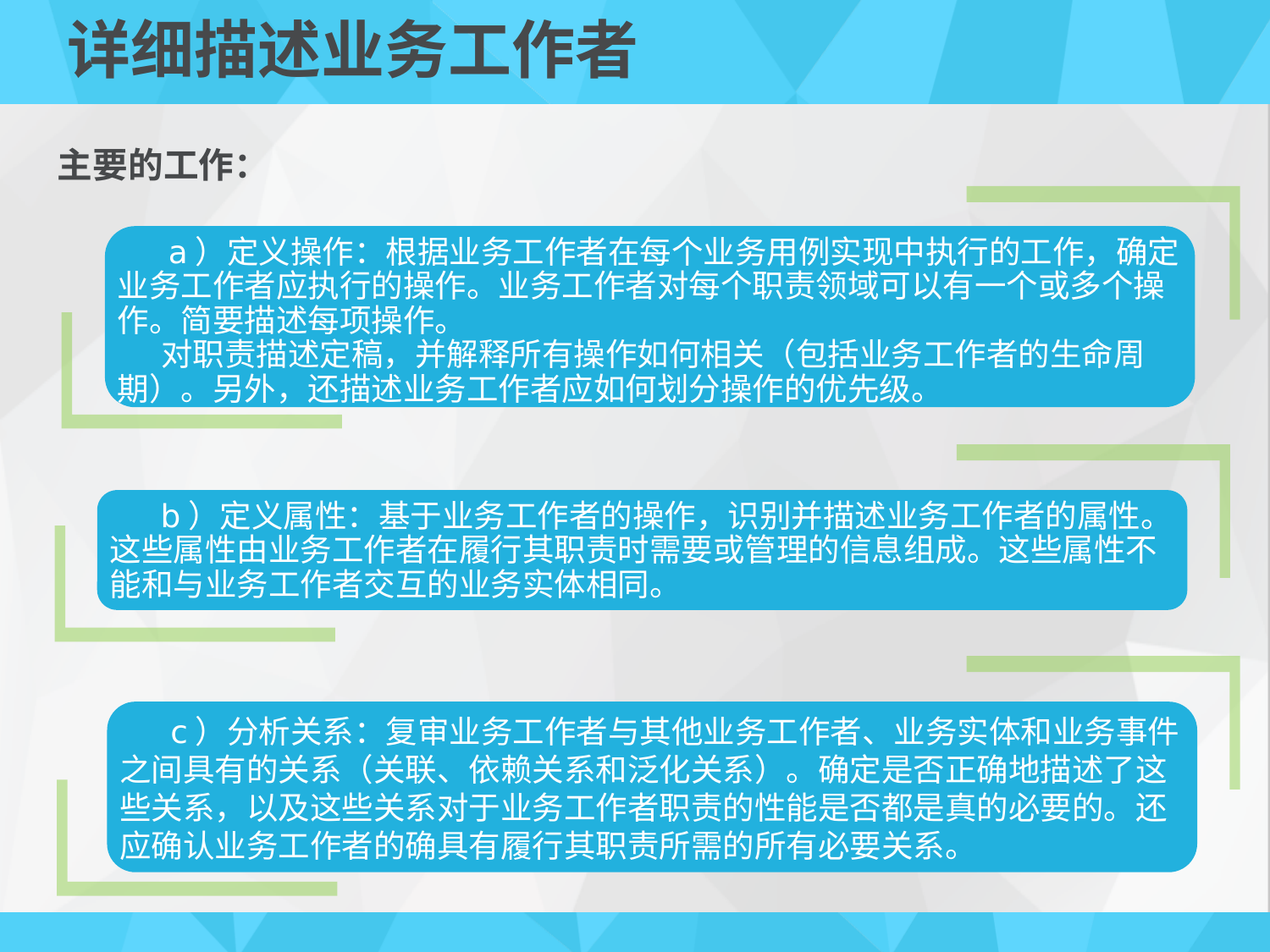

# 详细描述业务工作者
主要的工作：

     a）定义操作：根据业务工作者在每个业务用例实现中执行的工作，确定业务工作者应执行的操作。业务工作者对每个职责领域可以有一个或多个操作。简要描述每项操作。
     对职责描述定稿，并解释所有操作如何相关（包括业务工作者的生命周期）。另外，还描述业务工作者应如何划分操作的优先级。

     b）定义属性：基于业务工作者的操作，识别并描述业务工作者的属性。这些属性由业务工作者在履行其职责时需要或管理的信息组成。这些属性不能和与业务工作者交互的业务实体相同。

     c）分析关系：复审业务工作者与其他业务工作者、业务实体和业务事件之间具有的关系（关联、依赖关系和泛化关系）。确定是否正确地描述了这些关系，以及这些关系对于业务工作者职责的性能是否都是真的必要的。还应确认业务工作者的确具有履行其职责所需的所有必要关系。